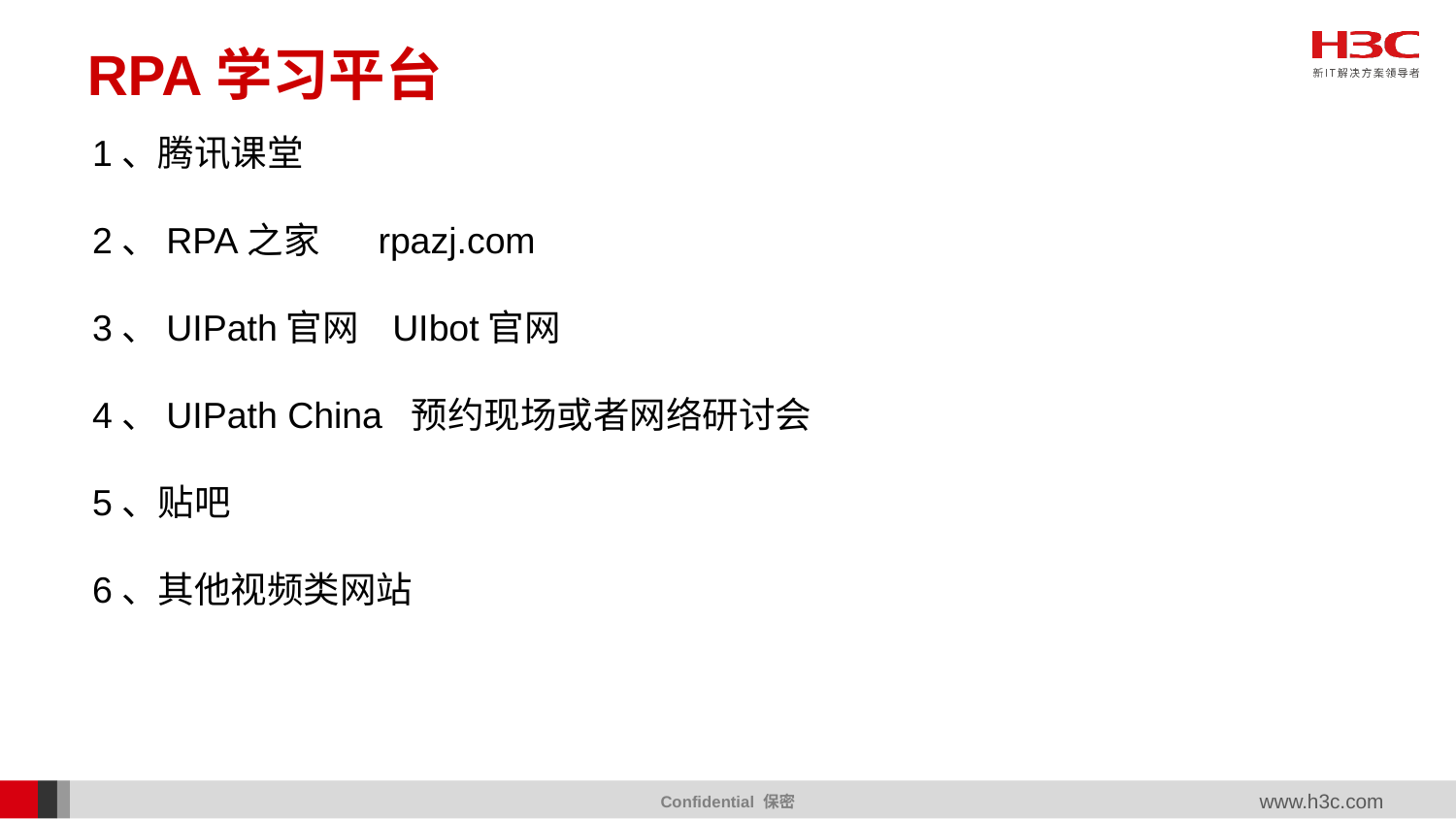

RPA学习平台
1、腾讯课堂

2、RPA之家      rpazj.com

3、UIPath官网   UIbot官网

4、UIPath China  预约现场或者网络研讨会

5、贴吧

6、其他视频类网站